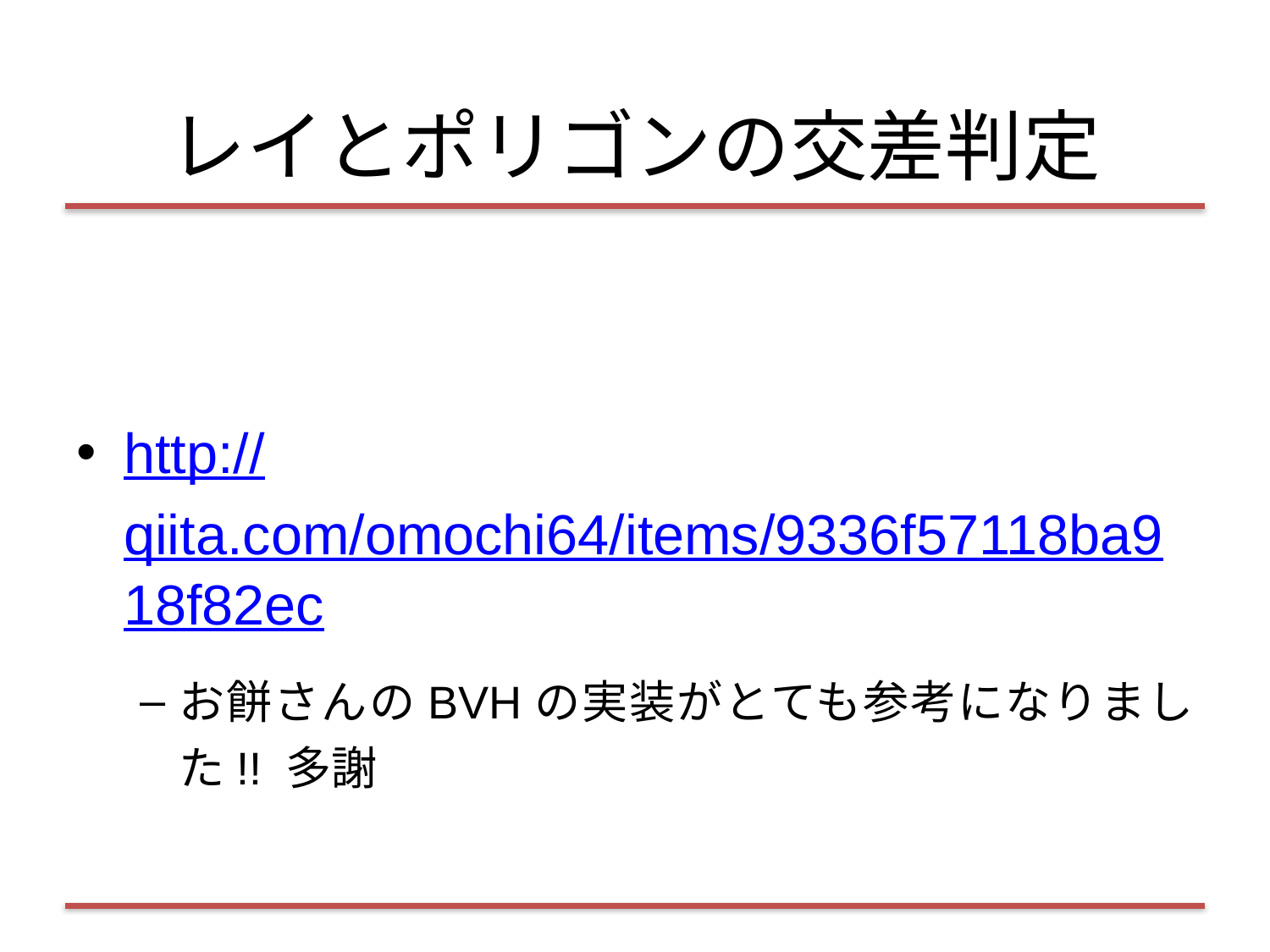

# レイとポリゴンの交差判定
http://qiita.com/omochi64/items/9336f57118ba918f82ec
お餅さんのBVHの実装がとても参考になりました!! 多謝